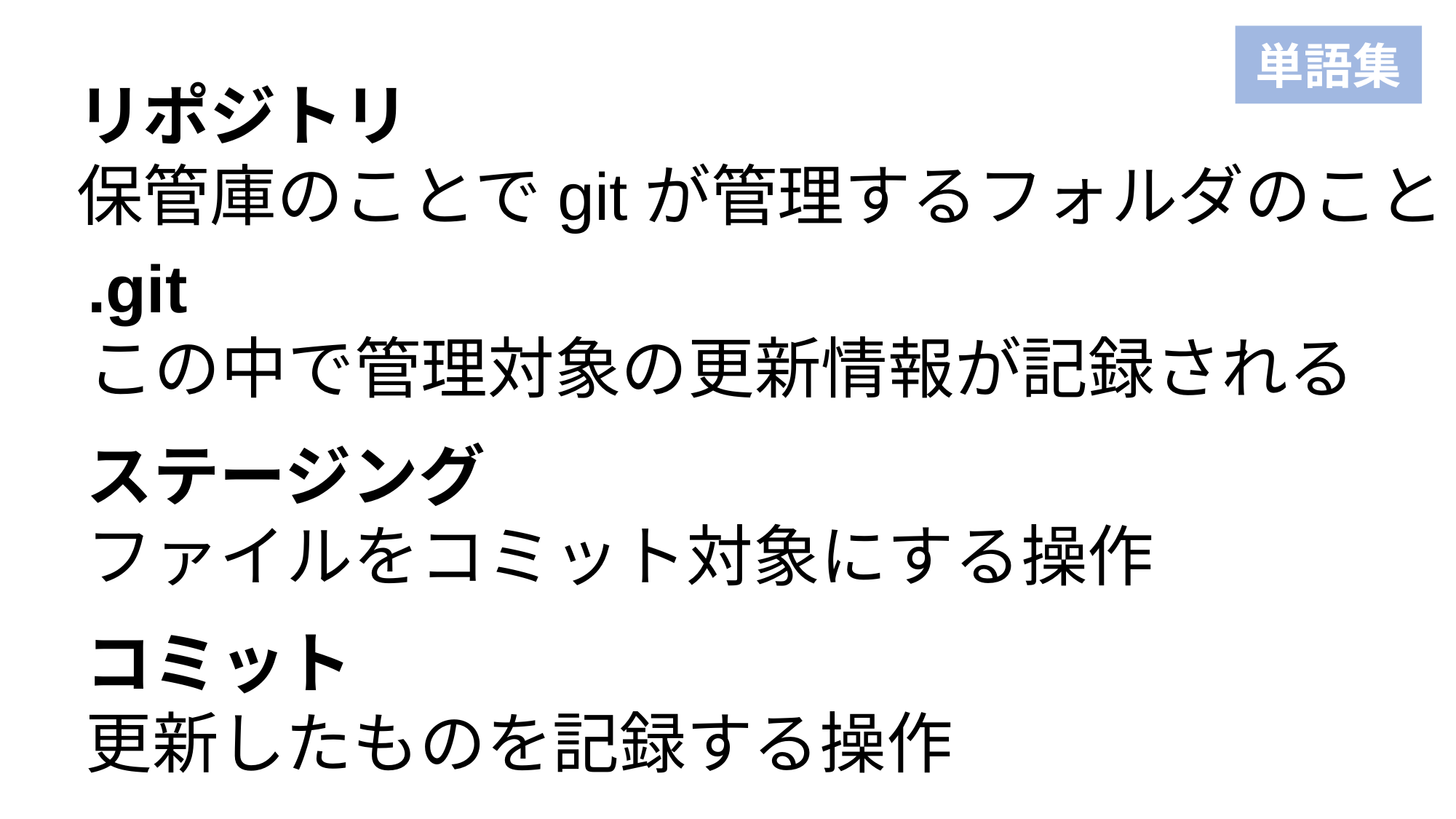

単語集
リポジトリ
保管庫のことでgitが管理するフォルダのこと
.git
この中で管理対象の更新情報が記録される
ステージング
ファイルをコミット対象にする操作
コミット
更新したものを記録する操作